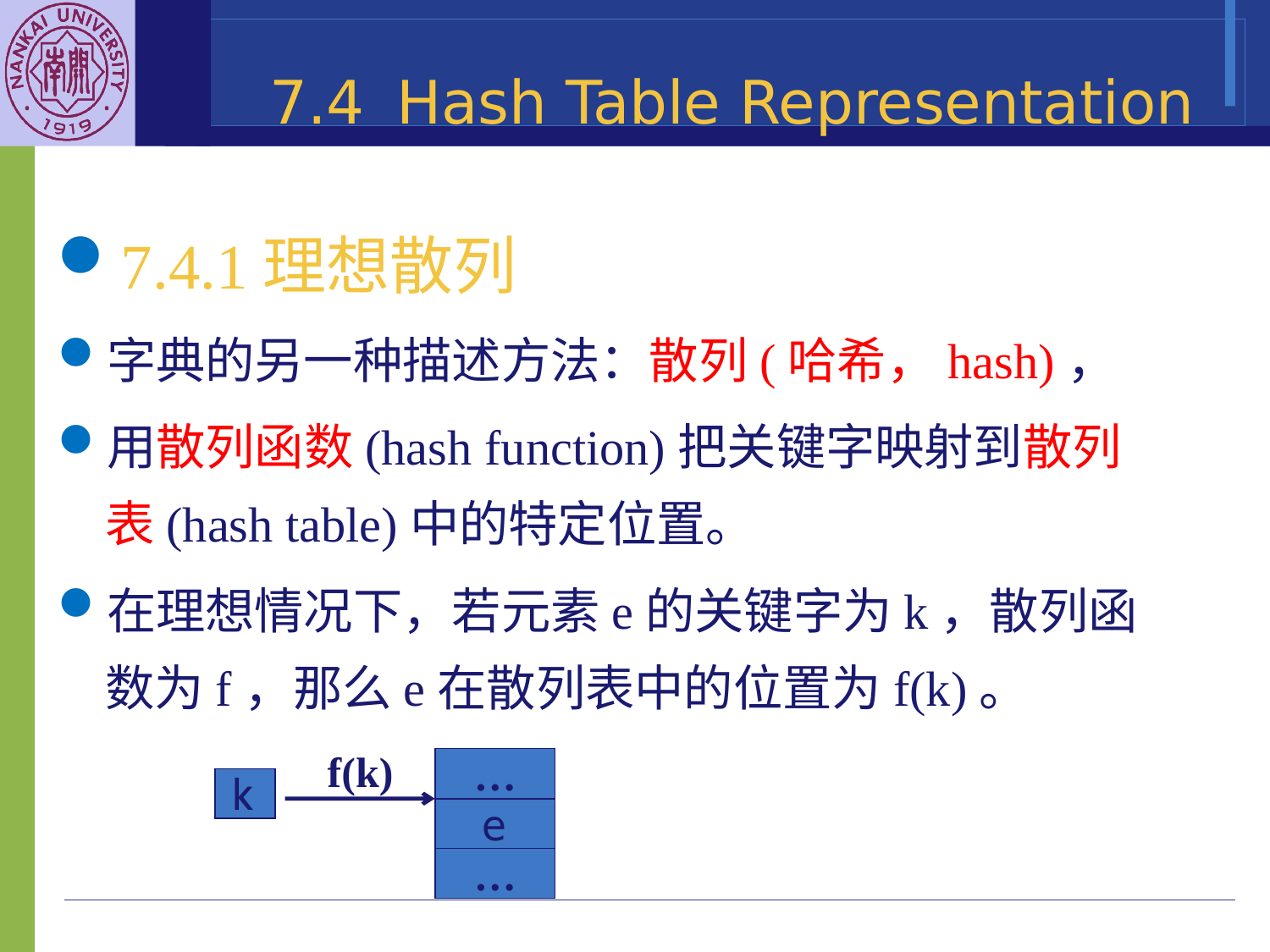

7.4	Hash Table Representation
7.4.1理想散列
字典的另一种描述方法：散列(哈希，hash)，
用散列函数(hash function)把关键字映射到散列表(hash table)中的特定位置。
在理想情况下，若元素e的关键字为k，散列函数为f，那么e在散列表中的位置为f(k)。
f(k)
…
k

e
…
50